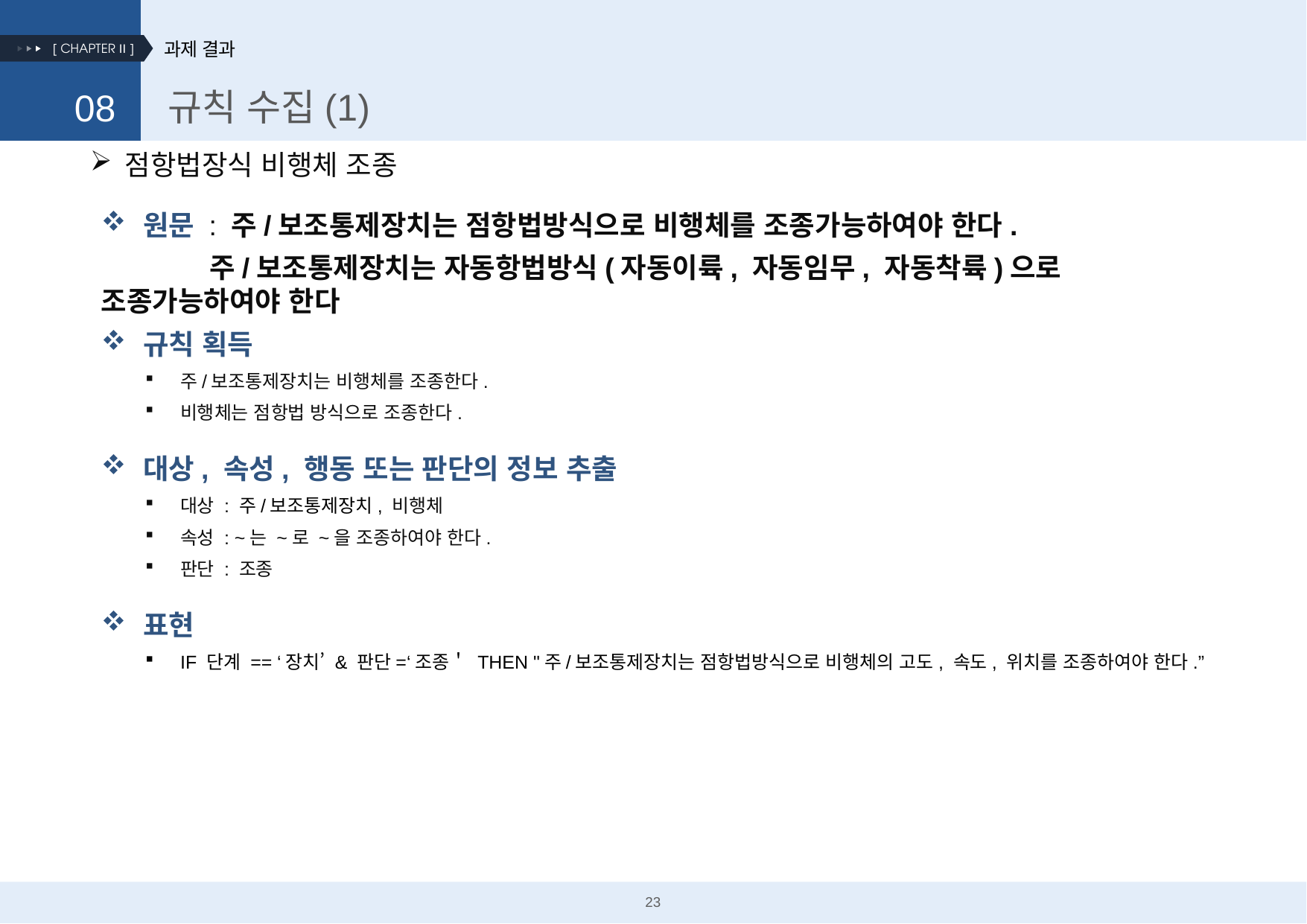

규칙 수집(1)
08
점항법장식 비행체 조종
원문 : 주/보조통제장치는 점항법방식으로 비행체를 조종가능하여야 한다.
             주/보조통제장치는 자동항법방식(자동이륙, 자동임무, 자동착륙)으로 조종가능하여야 한다
규칙 획득
주/보조통제장치는 비행체를 조종한다.
비행체는 점항법 방식으로 조종한다.
대상, 속성, 행동 또는 판단의 정보 추출
대상 : 주/보조통제장치, 비행체
속성 : ~는 ~로 ~을 조종하여야 한다.
판단 : 조종
표현
IF 단계 == ‘장치’ & 판단=‘조종＇ THEN "주/보조통제장치는 점항법방식으로 비행체의 고도, 속도, 위치를 조종하여야 한다.”